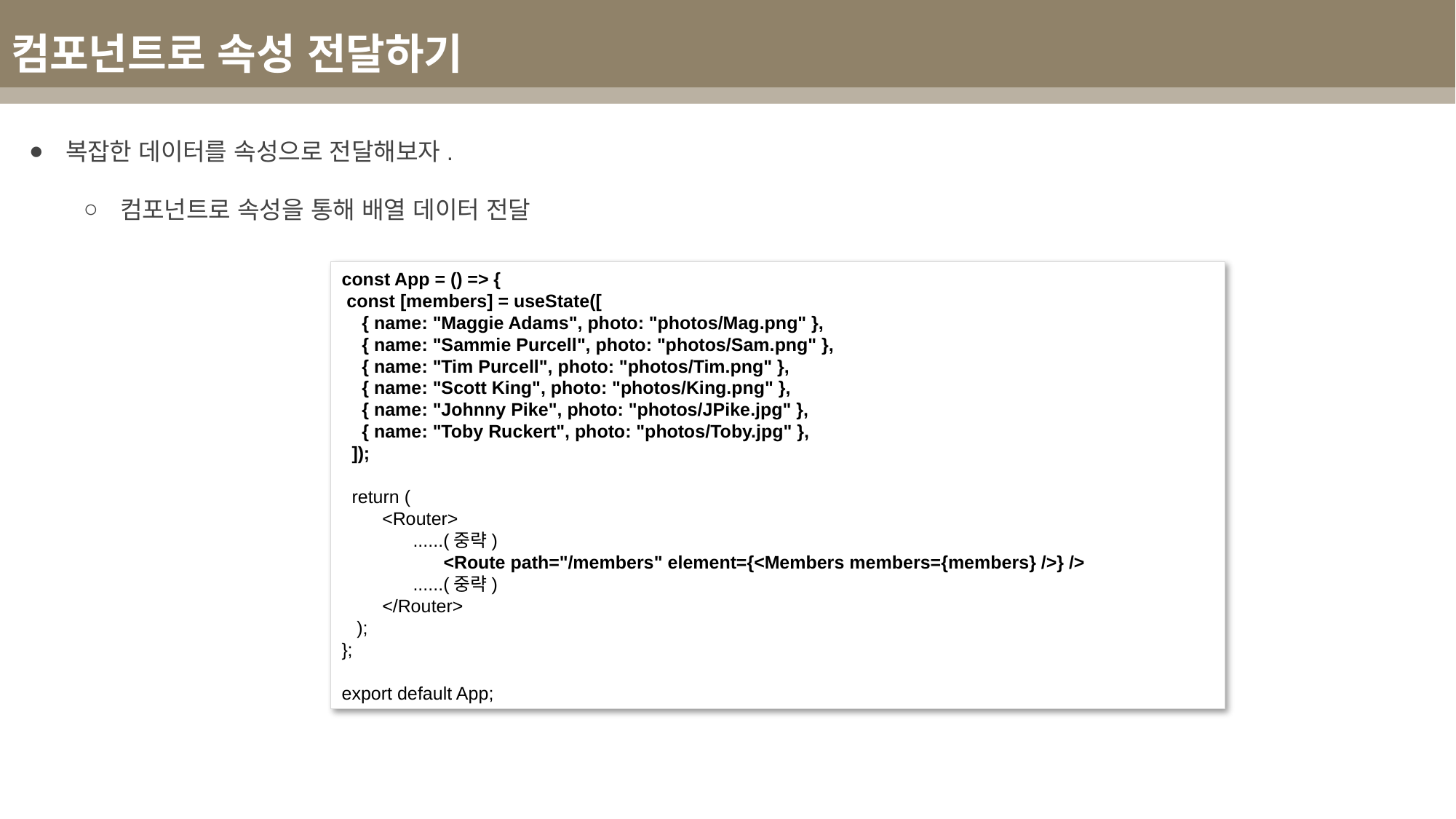

컴포넌트로 속성 전달하기
복잡한 데이터를 속성으로 전달해보자.
컴포넌트로 속성을 통해 배열 데이터 전달
const App = () => {
 const [members] = useState([
    { name: "Maggie Adams", photo: "photos/Mag.png" },
    { name: "Sammie Purcell", photo: "photos/Sam.png" },
    { name: "Tim Purcell", photo: "photos/Tim.png" },
    { name: "Scott King", photo: "photos/King.png" },
    { name: "Johnny Pike", photo: "photos/JPike.jpg" },
    { name: "Toby Ruckert", photo: "photos/Toby.jpg" },
  ]);

  return (
        <Router>
              ......(중략)
                    <Route path="/members" element={<Members members={members} />} />
              ......(중략)
        </Router>
   );
};

export default App;